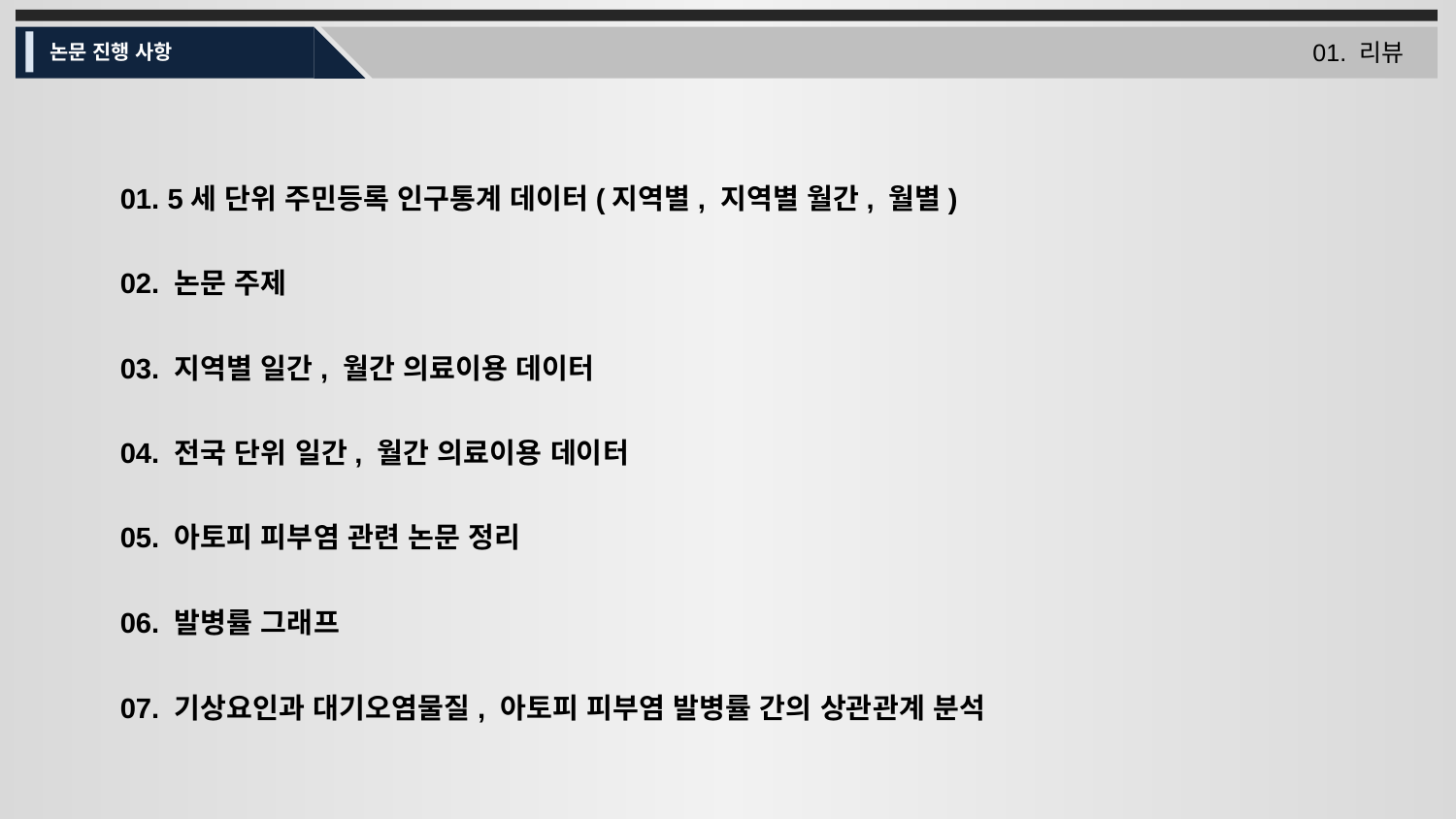

01. 리뷰

논문 진행 사항
01. 5세 단위 주민등록 인구통계 데이터(지역별, 지역별 월간, 월별)
02. 논문 주제
03. 지역별 일간, 월간 의료이용 데이터
04. 전국 단위 일간, 월간 의료이용 데이터
05. 아토피 피부염 관련 논문 정리
06. 발병률 그래프
07. 기상요인과 대기오염물질, 아토피 피부염 발병률 간의 상관관계 분석